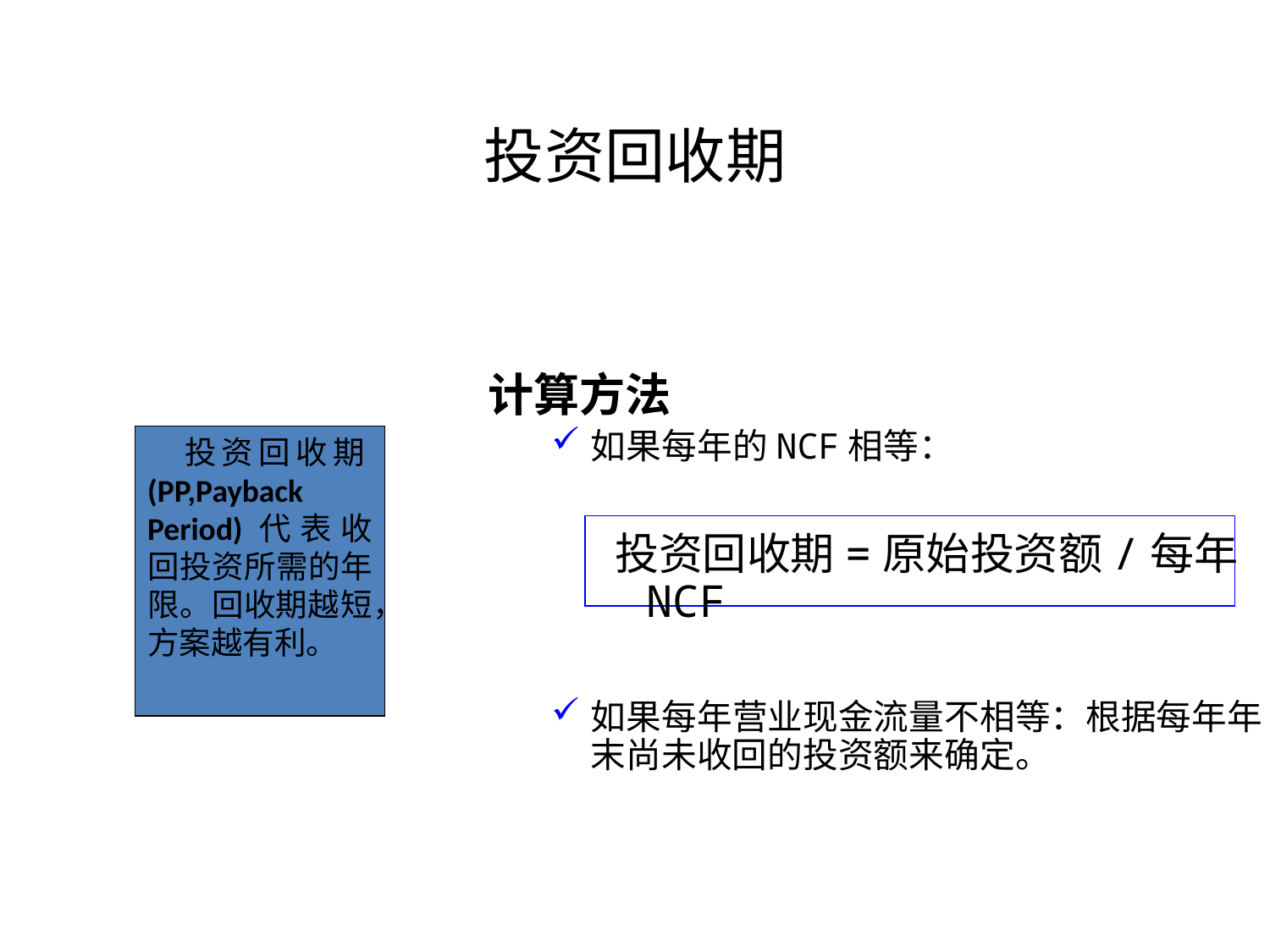

投资回收期
计算方法
如果每年的NCF相等：

投资回收期=原始投资额/每年NCF

如果每年营业现金流量不相等：根据每年年末尚未收回的投资额来确定。

　投资回收期(PP,Payback Period)代表收回投资所需的年限。回收期越短，方案越有利。